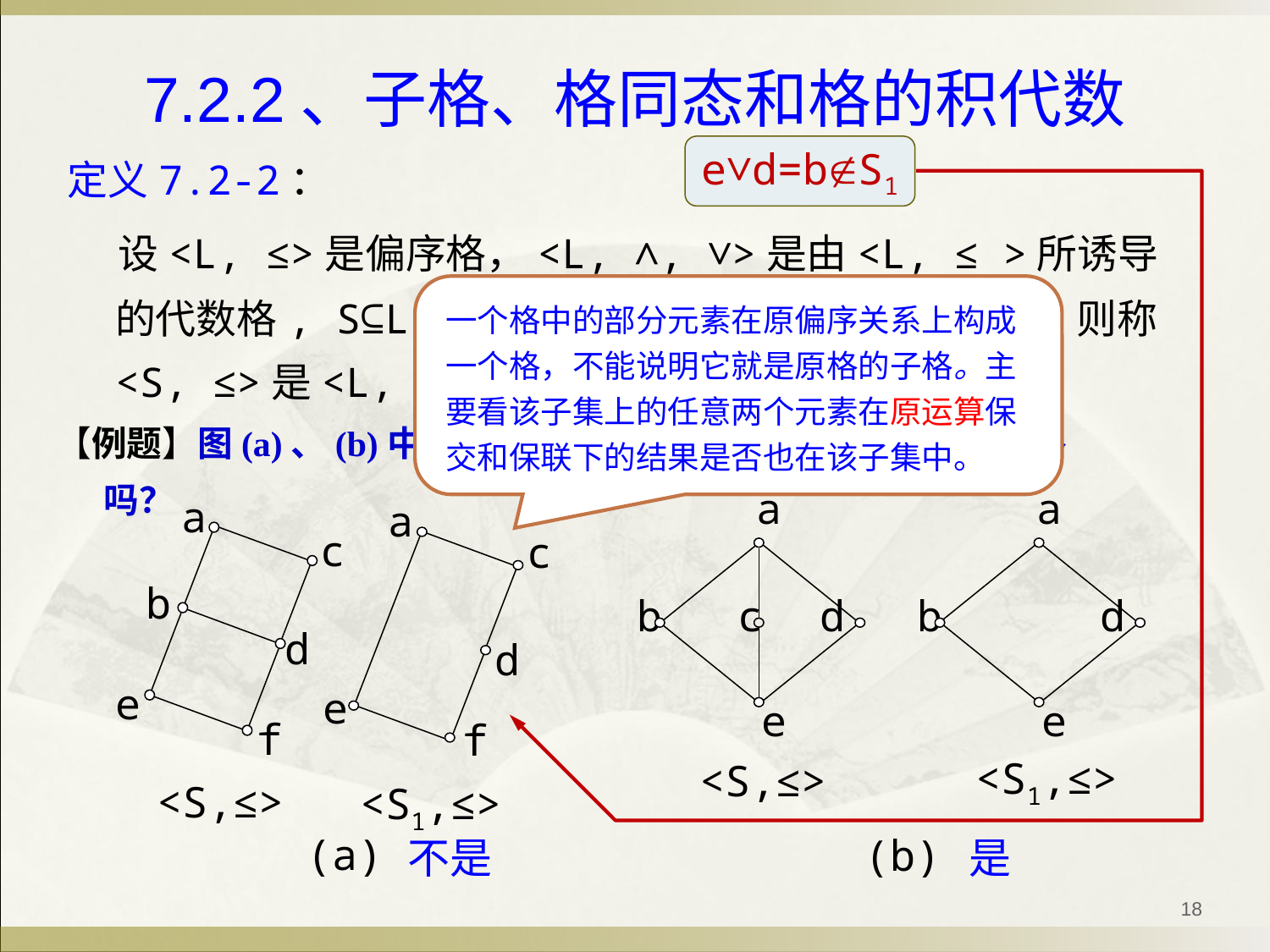

7.2.2、子格、格同态和格的积代数
e∨d=b∉S1

定义7.2-2：
设<L, ≤>是偏序格，<L, ∧, ∨>是由<L, ≤ >所诱导的代数格, S⊆L且S≠Φ,若S关于∧和∨是封闭的，则称<S, ≤>是<L, ≤>的子格。

一个格中的部分元素在原偏序关系上构成一个格，不能说明它就是原格的子格。主要看该子集上的任意两个元素在原运算保交和保联下的结果是否也在该子集中。
【例题】图(a)、(b)中所示的格<S1, ≤ >分别是格<S, ≤ >的子格吗？
a

d
b
c
e
<S,≤>
a

d
b
e
<S1,≤>
a
a
c

e
<S1,≤>
d
f
c

b

d

e

f

<S,≤>
(a)
(b)
是
不是
18